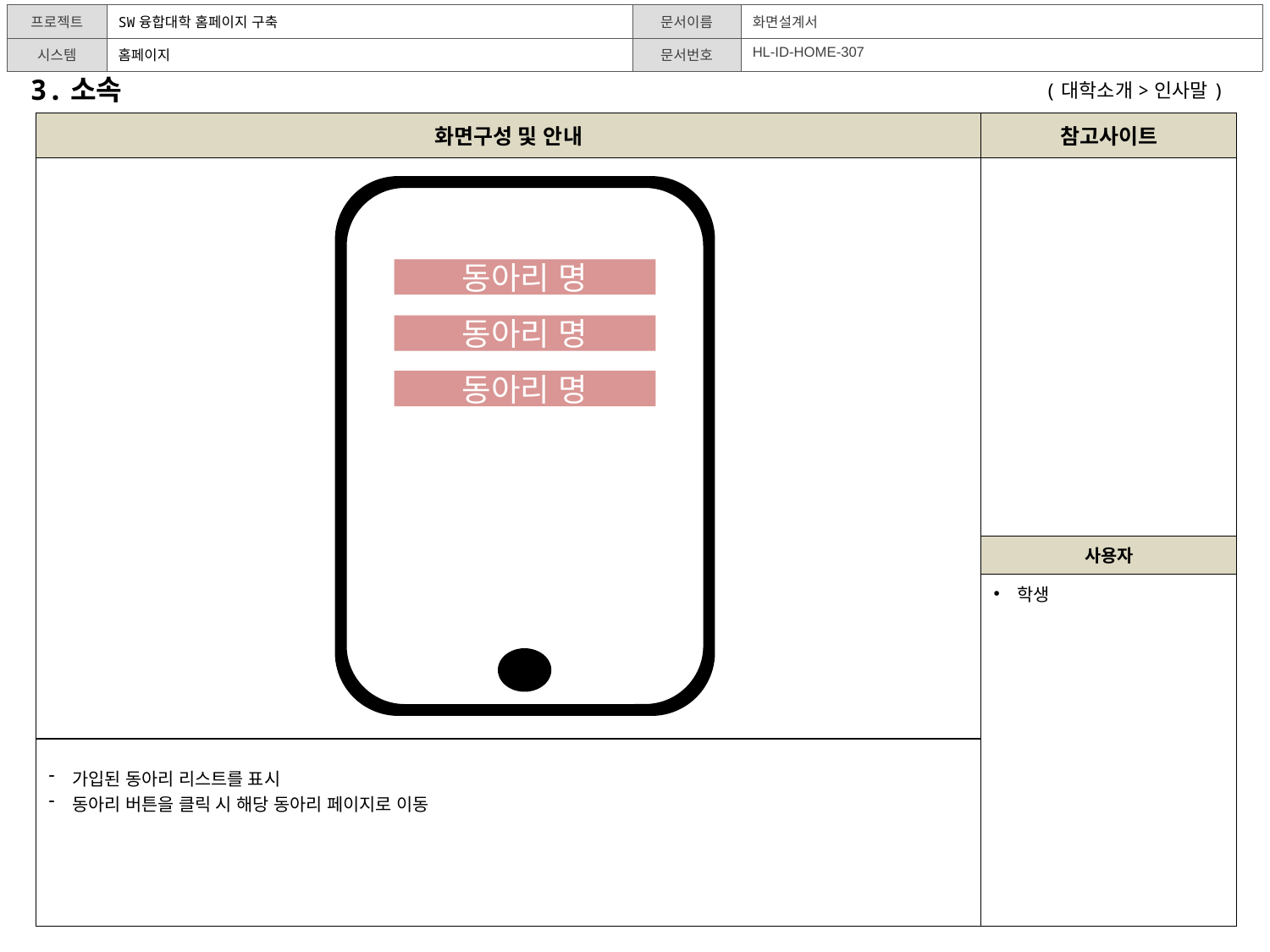

3.소속
(대학소개>인사말)
| 화면구성 및 안내 | 참고사이트 |
| --- | --- |
|  |  |
|  | 사용자 |
|  | 학생 |
| 가입된 동아리 리스트를 표시 동아리 버튼을 클릭 시 해당 동아리 페이지로 이동 |  |

동아리 명
동아리 명
동아리 명